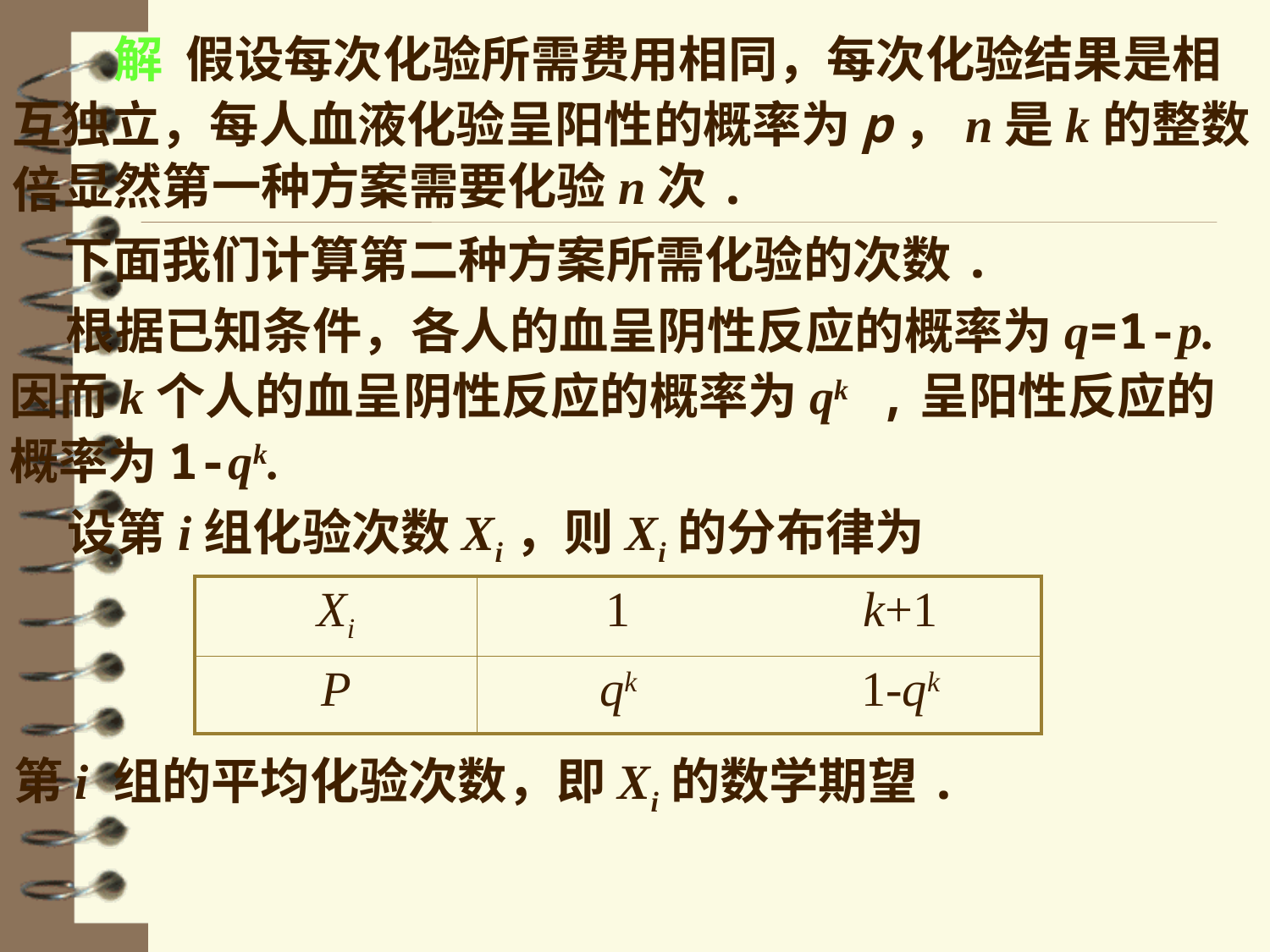

解  假设每次化验所需费用相同，每次化验结果是相互独立，每人血液化验呈阳性的概率为p，n是k的整数倍.
    显然第一种方案需要化验n次.
    下面我们计算第二种方案所需化验的次数.
    根据已知条件，各人的血呈阴性反应的概率为q=1-p. 因而k个人的血呈阴性反应的概率为qk ,呈阳性反应的概率为1-qk.
    设第i组化验次数Xi，则Xi的分布律为
| Xi | 1 | k+1 |
| --- | --- | --- |
| P | qk | 1-qk |
第i 组的平均化验次数，即Xi的数学期望.